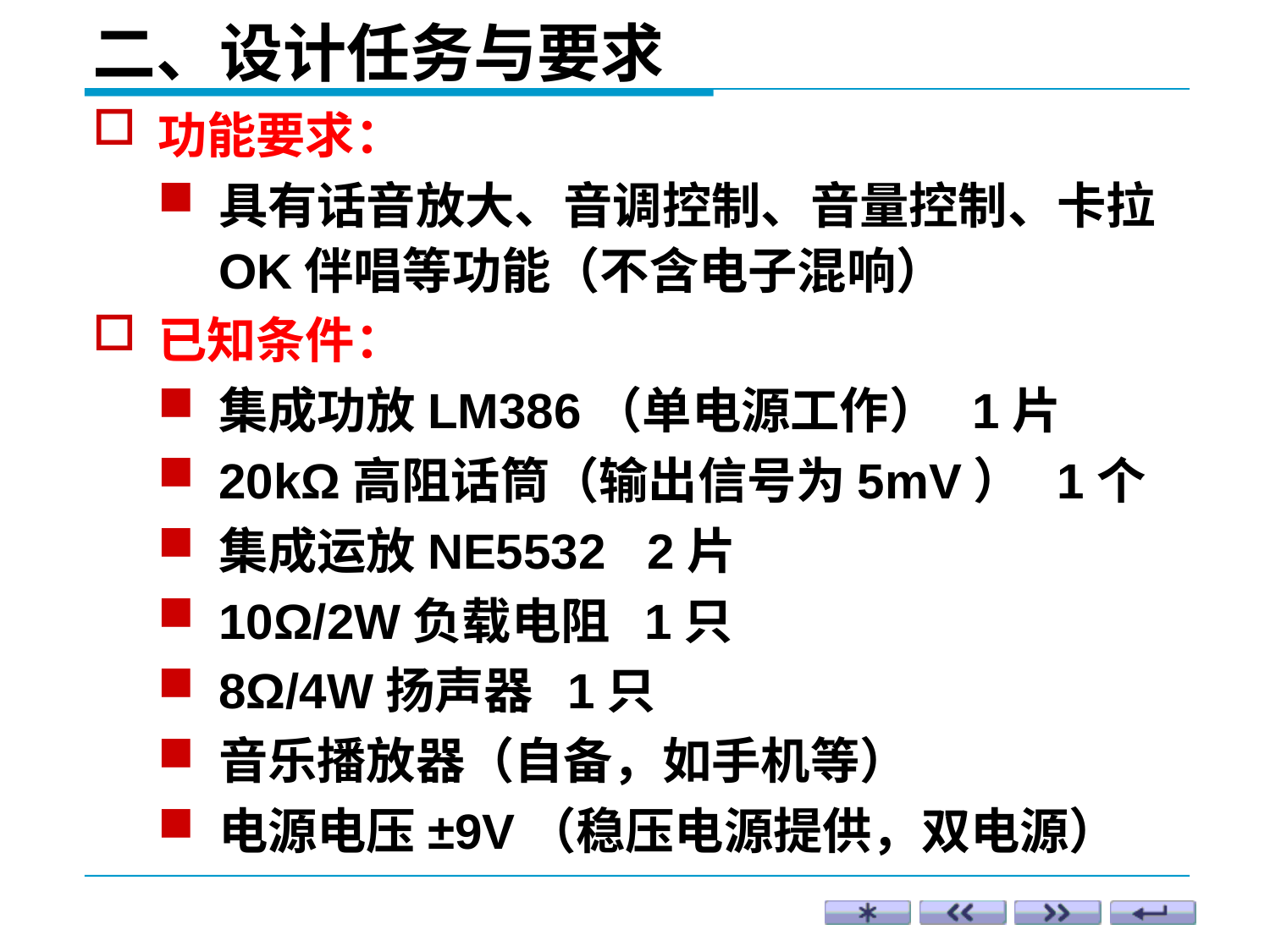

# 二、设计任务与要求
功能要求：
具有话音放大、音调控制、音量控制、卡拉OK伴唱等功能（不含电子混响）
已知条件：
集成功放LM386（单电源工作）  1片
20kΩ高阻话筒（输出信号为5mV）  1个
集成运放NE5532   2片
10Ω/2W负载电阻  1只
8Ω/4W扬声器  1只
音乐播放器（自备，如手机等）
电源电压±9V（稳压电源提供，双电源）
6